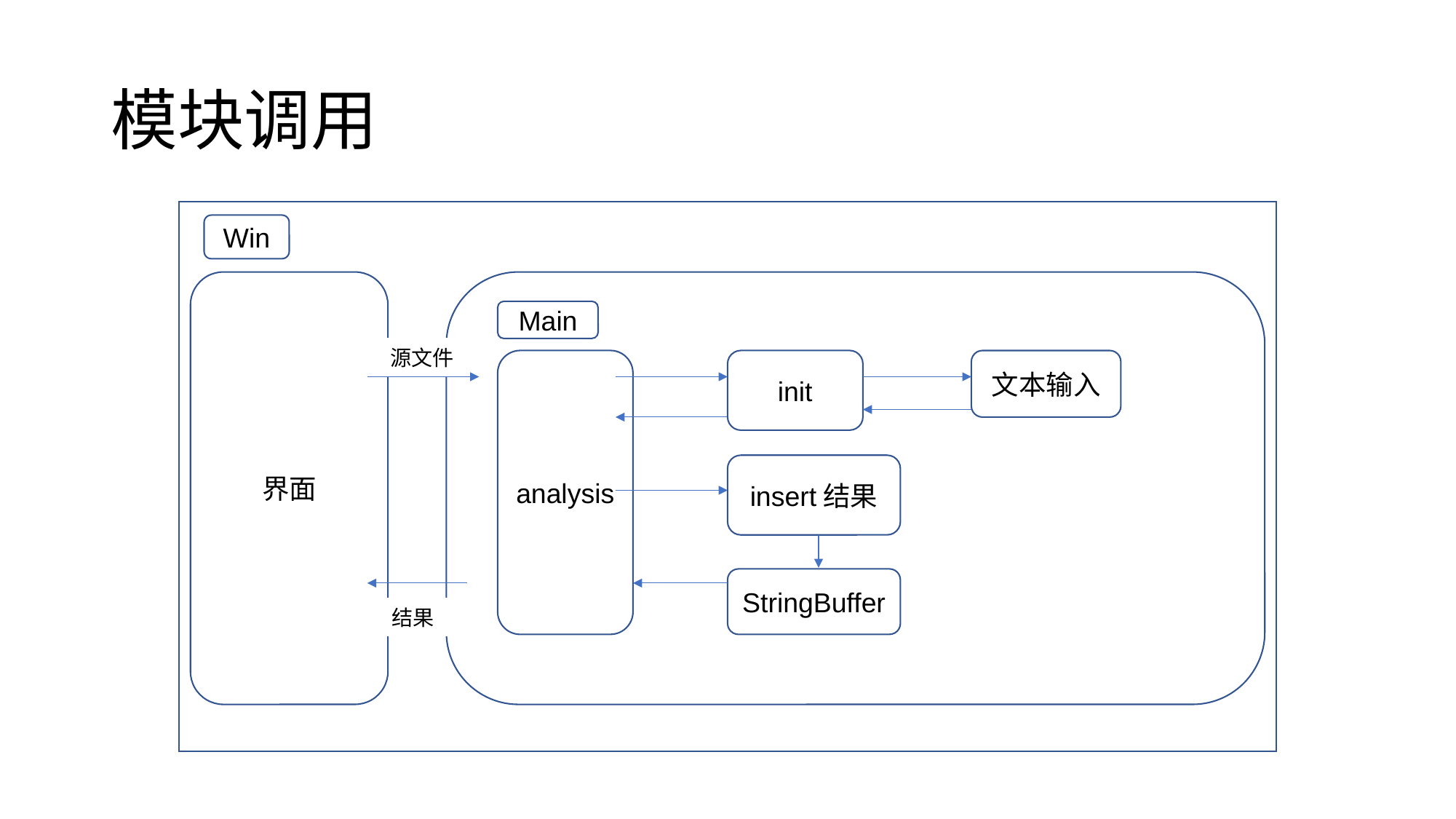

# 模块调用

Win
界面

Main
源文件
analysis
init
文本输入
insert结果
StringBuffer
结果